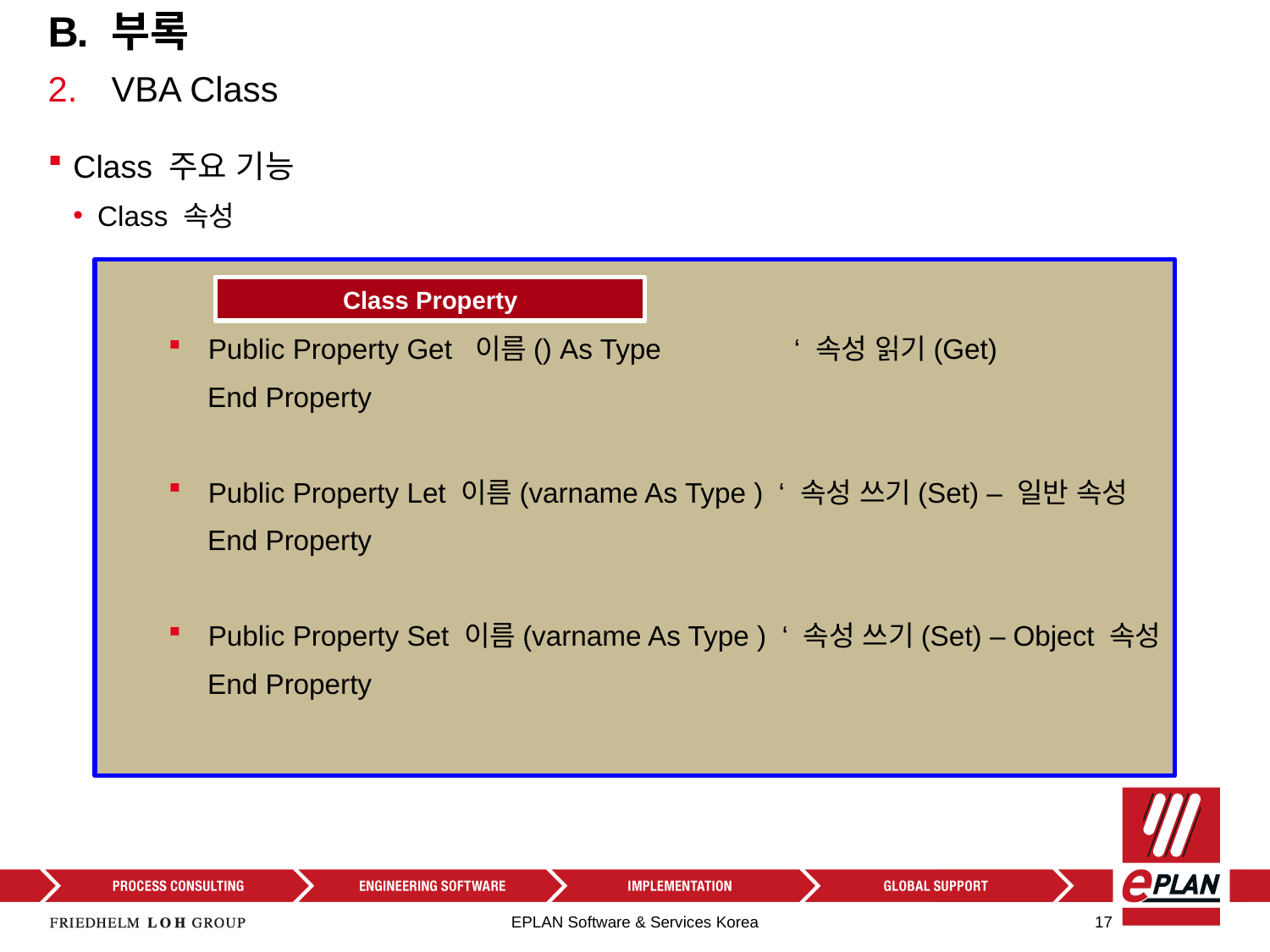

# 부록
VBA Class
Class 주요 기능
Class 속성

Public Property Get  이름() As Type                 ‘ 속성 읽기(Get)
     End Property

Public Property Let 이름(varname As Type )  ‘ 속성 쓰기(Set) – 일반 속성
     End Property

Public Property Set 이름(varname As Type )  ‘ 속성 쓰기(Set) – Object 속성
     End Property
Class Property
EPLAN Software & Services Korea
17